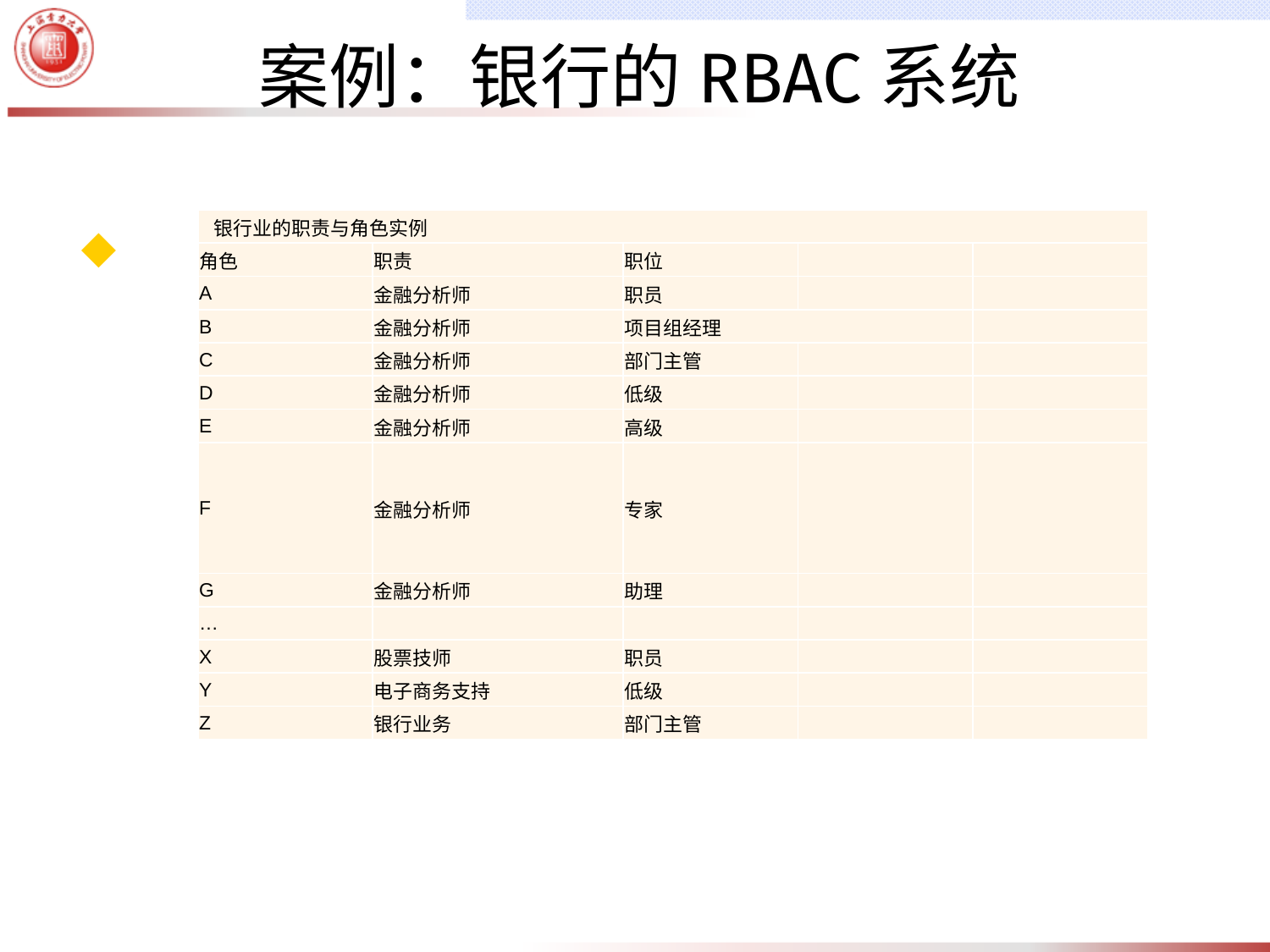

案例：银行的RBAC系统

| 银行业的职责与角色实例 |  |  |  |  |
| --- | --- | --- | --- | --- |
| 角色 | 职责 | 职位 |  |  |
| A | 金融分析师 | 职员 |  |  |
| B | 金融分析师 | 项目组经理 |  |  |
| C | 金融分析师 | 部门主管 |  |  |
| D | 金融分析师 | 低级 |  |  |
| E | 金融分析师 | 高级 |  |  |
| F | 金融分析师 | 专家 |  |  |
| G | 金融分析师 | 助理 |  |  |
| … |  |  |  |  |
| X | 股票技师 | 职员 |  |  |
| Y | 电子商务支持 | 低级 |  |  |
| Z | 银行业务 | 部门主管 |  |  |